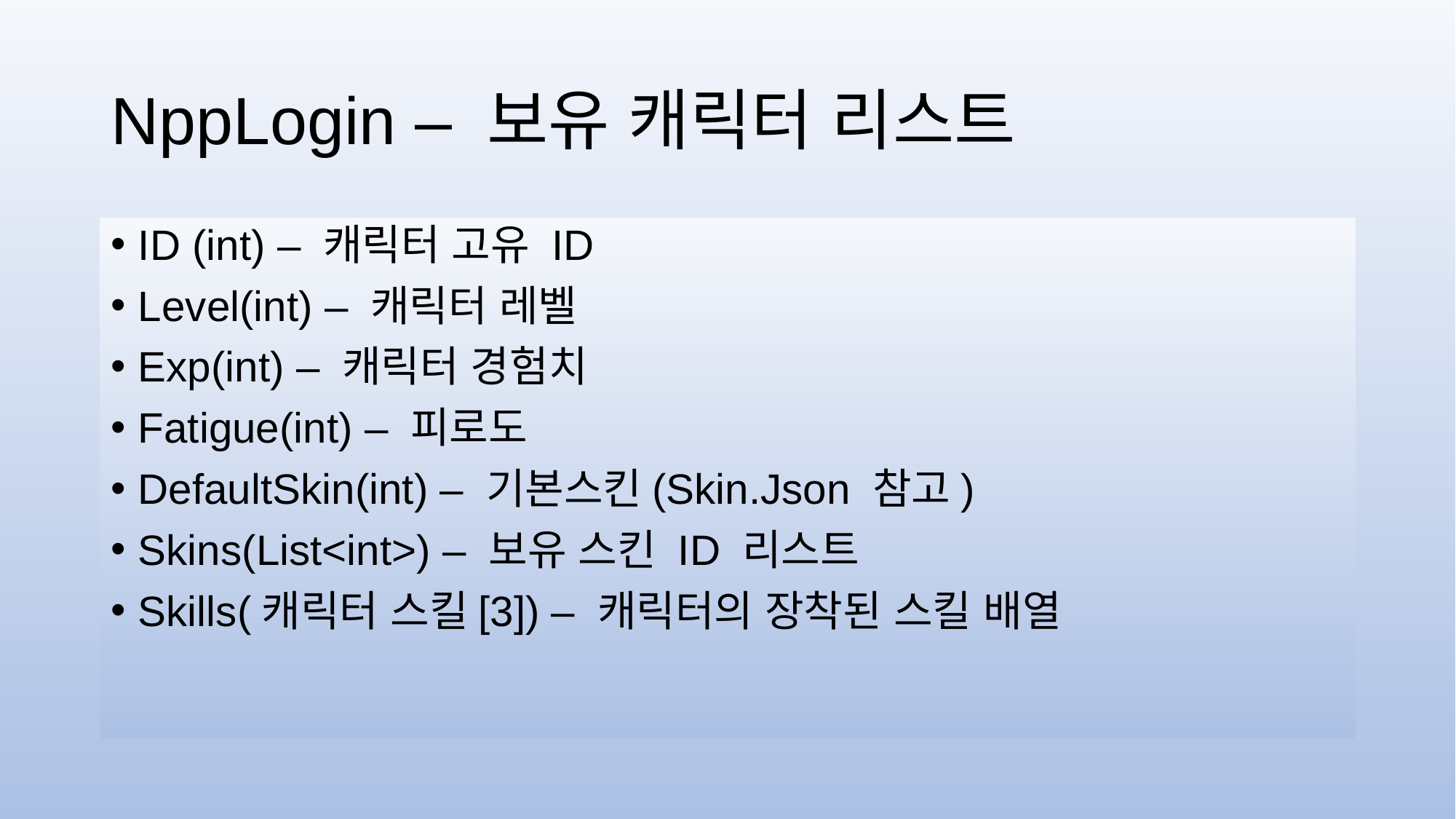

# NppLogin – 보유 캐릭터 리스트
ID (int) – 캐릭터 고유 ID
Level(int) – 캐릭터 레벨
Exp(int) – 캐릭터 경험치
Fatigue(int) – 피로도
DefaultSkin(int) – 기본스킨(Skin.Json 참고)
Skins(List<int>) – 보유 스킨 ID 리스트
Skills(캐릭터 스킬[3]) – 캐릭터의 장착된 스킬 배열